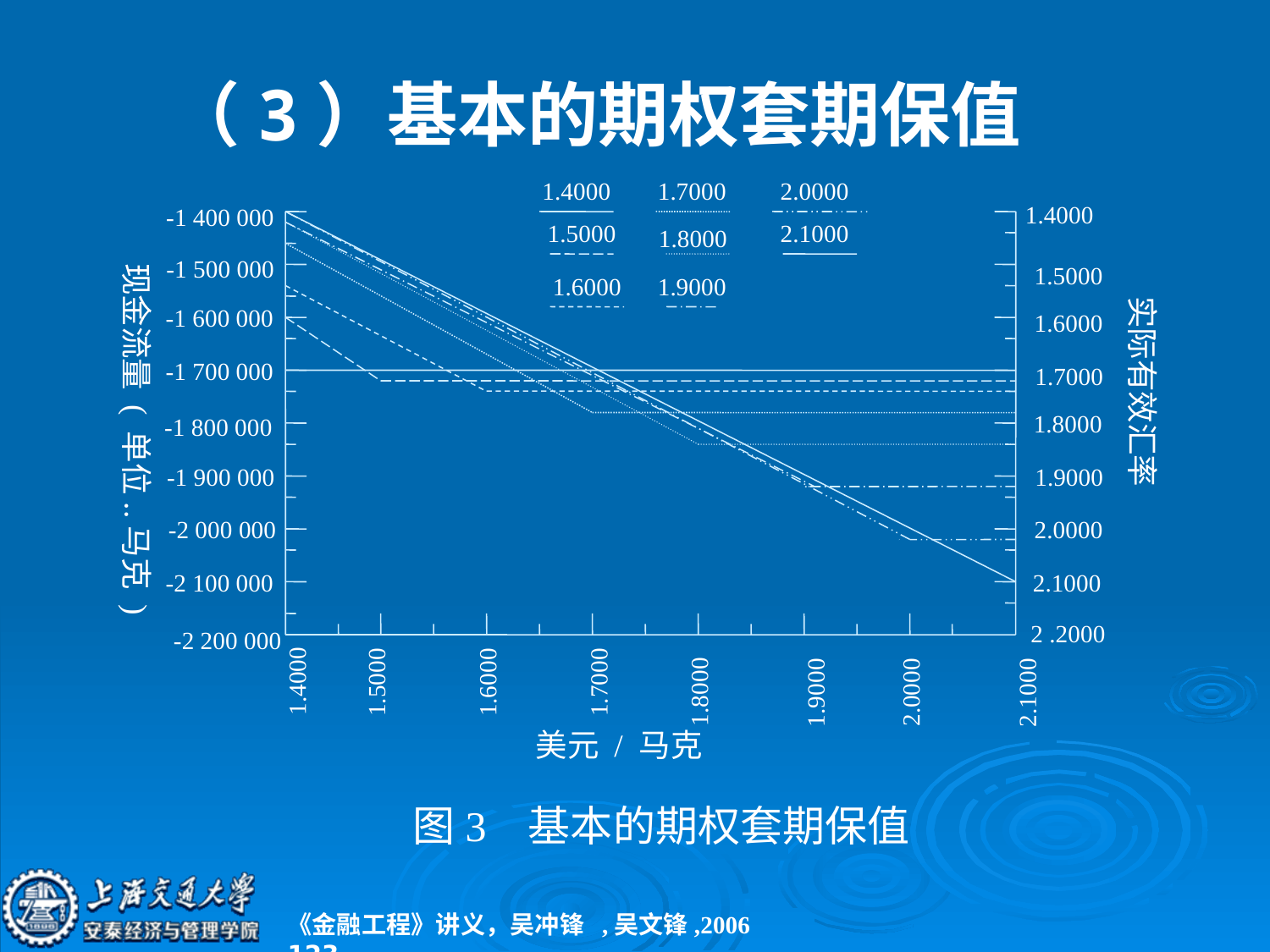

# （3）基本的期权套期保值
1.4000
1.7000
2.0000
1.4000
-1 400 000

1.5000

2.1000

1.8000

-1 500 000

1.5000

1.6000
1.9000

现金流量 ( 单位..马克 )

实际有效汇率
-1 600 000

1.6000

-1 700 000
1.7000

1.8000
-1 800 000

-1 900 000
1.9000

-2 000 000
2.0000

-2 100 000
2.1000

2 .2000

-2 200 000

1.4000
1.5000
1.6000
1.7000
1.8000
2.0000
1.9000
2.1000
美元 / 马克
图3   基本的期权套期保值